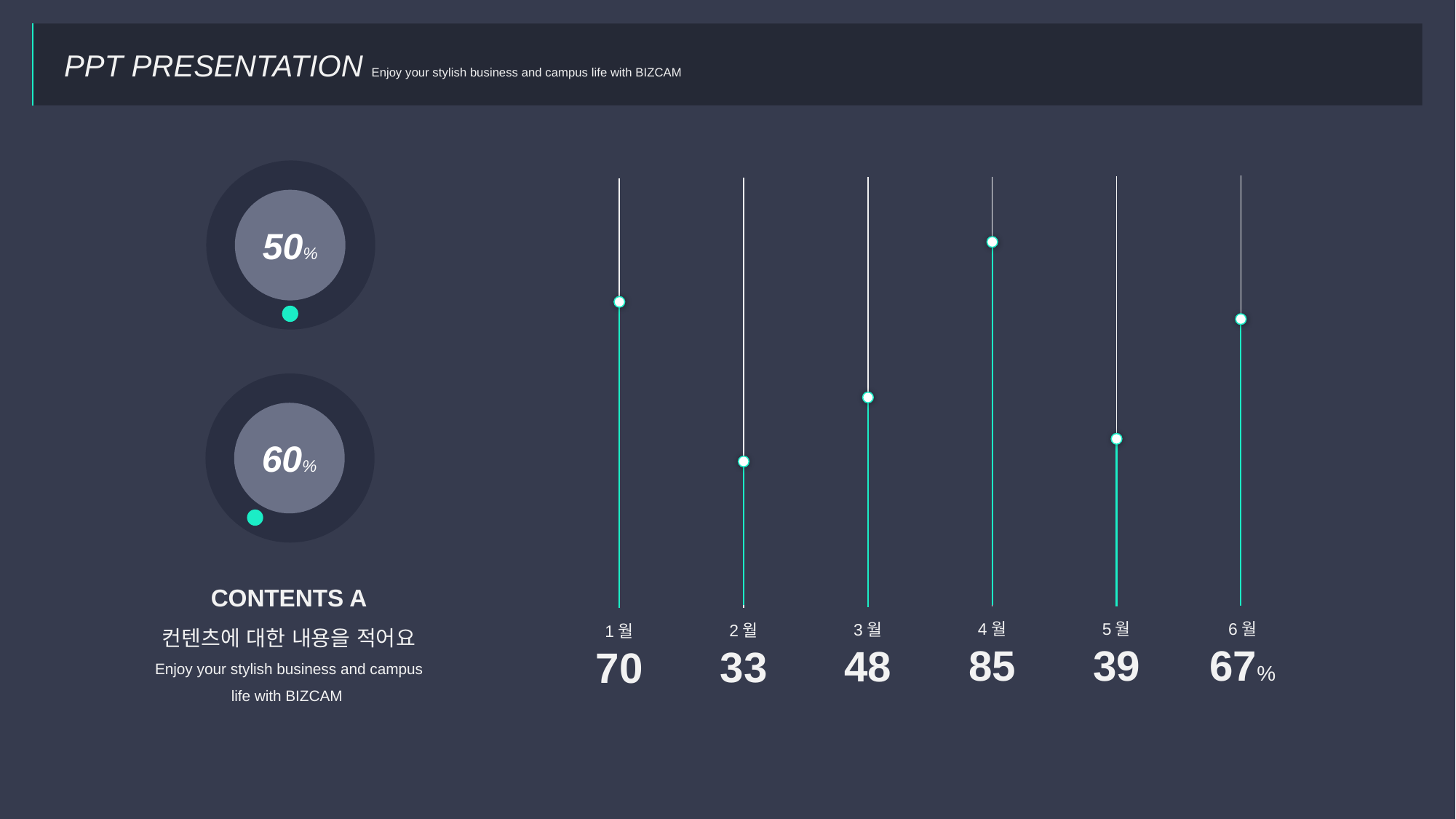

PPT PRESENTATION Enjoy your stylish business and campus life with BIZCAM

50%

60%

CONTENTS A
컨텐츠에 대한 내용을 적어요
Enjoy your stylish business and campus life with BIZCAM
6월
67%
5월
39
4월
85
3월
48
2월
33
1월
70